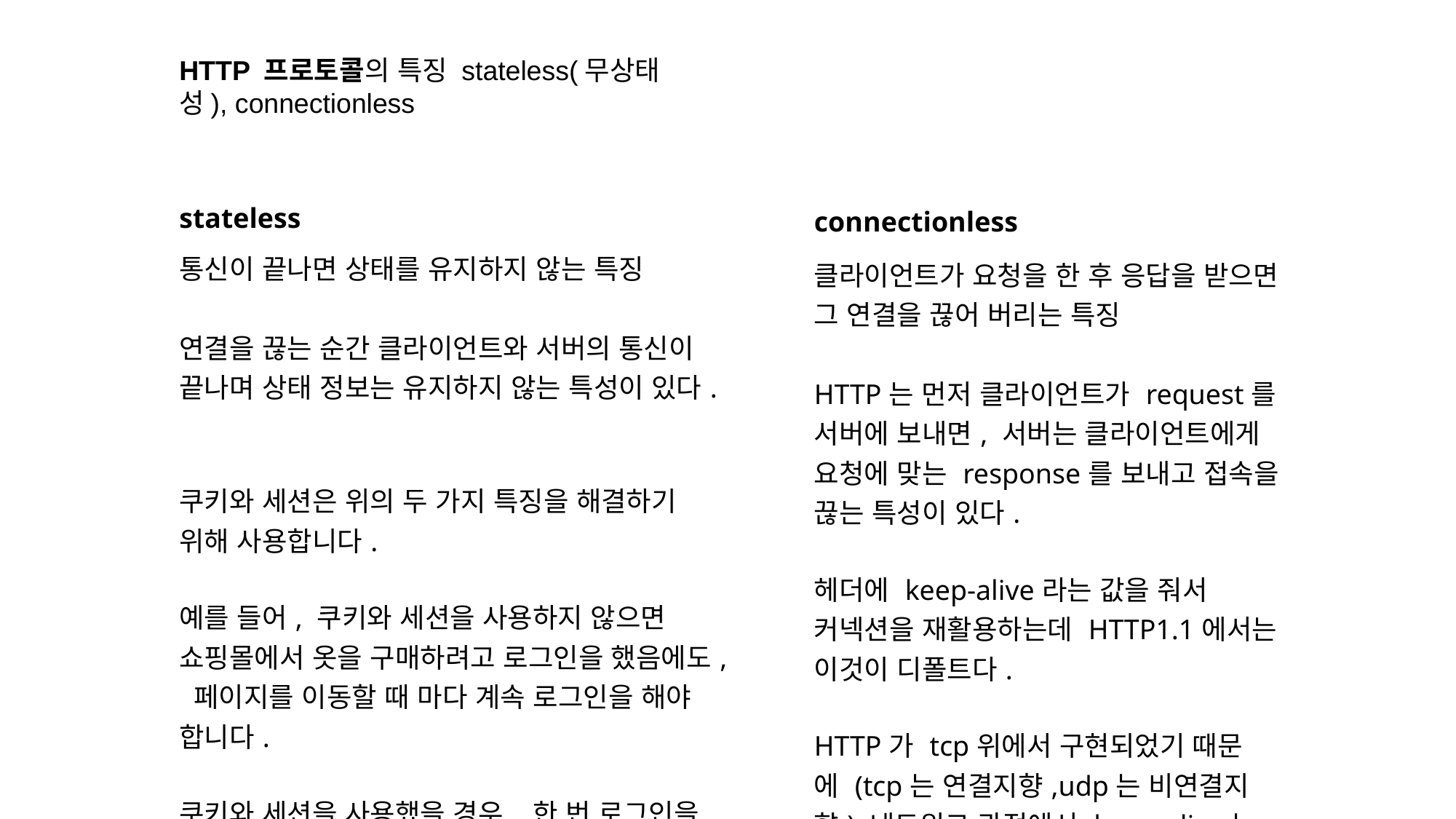

HTTP 프로토콜의 특징 stateless(무상태성), connectionless
| stateless |
| --- |
| 통신이 끝나면 상태를 유지하지 않는 특징 연결을 끊는 순간 클라이언트와 서버의 통신이 끝나며 상태 정보는 유지하지 않는 특성이 있다. 쿠키와 세션은 위의 두 가지 특징을 해결하기 위해 사용합니다. 예를 들어, 쿠키와 세션을 사용하지 않으면 쇼핑몰에서 옷을 구매하려고 로그인을 했음에도, 페이지를 이동할 때 마다 계속 로그인을 해야 합니다. 쿠키와 세션을 사용했을 경우, 한 번 로그인을 하면 어떠한 방식에 의해서 그 사용자에 대한 인증을 유지하게 됩니다. |
| connectionless |
| --- |
| 클라이언트가 요청을 한 후 응답을 받으면 그 연결을 끊어 버리는 특징 HTTP는 먼저 클라이언트가 request를 서버에 보내면, 서버는 클라이언트에게 요청에 맞는 response를 보내고 접속을 끊는 특성이 있다. 헤더에 keep-alive라는 값을 줘서 커넥션을 재활용하는데 HTTP1.1에서는 이것이 디폴트다. HTTP가 tcp위에서 구현되었기 때문에 (tcp는 연결지향,udp는 비연결지향) 네트워크 관점에서 keep-alive는 옵션으로 connectionless의 연결비용을 줄이는 것을 장점으로 비연결지향이라 한다. |